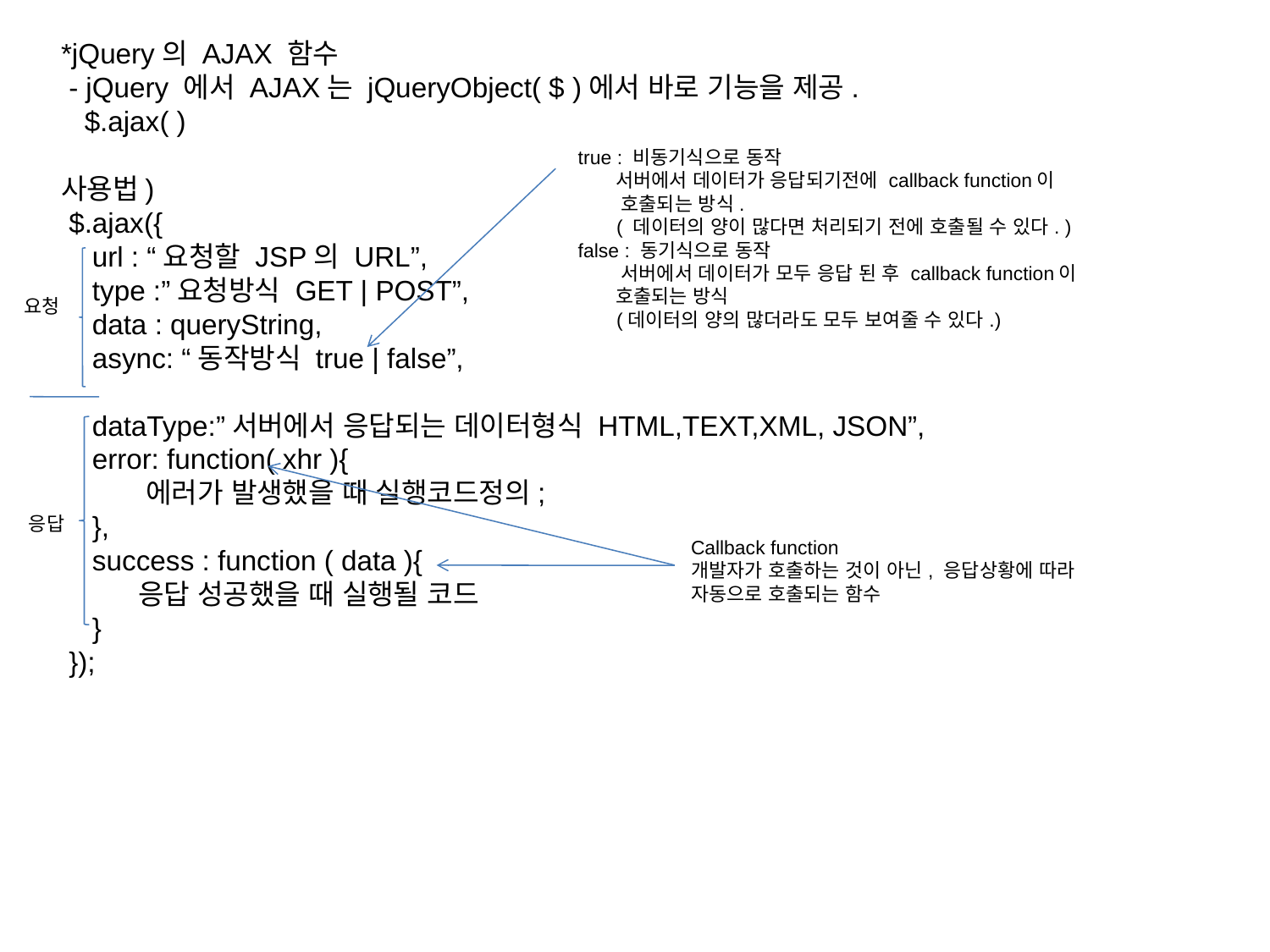

*jQuery의 AJAX 함수
 - jQuery 에서 AJAX는 jQueryObject( $ )에서 바로 기능을 제공.
   $.ajax( )

사용법)
 $.ajax({
    url : “요청할 JSP의 URL”,
    type :”요청방식 GET | POST”,
    data : queryString,
    async: “동작방식 true | false”,

    dataType:”서버에서 응답되는 데이터형식 HTML,TEXT,XML, JSON”,
    error: function( xhr ){
          에러가 발생했을 때 실행코드정의;
    },
    success : function ( data ){
         응답 성공했을 때 실행될 코드
    }
 });
true : 비동기식으로 동작
      서버에서 데이터가 응답되기전에 callback function이
       호출되는 방식.
       ( 데이터의 양이 많다면 처리되기 전에 호출될 수 있다. )
false : 동기식으로 동작
       서버에서 데이터가 모두 응답 된 후 callback function이
      호출되는 방식
       (데이터의 양의 많더라도 모두 보여줄 수 있다.)

요청

응답
Callback function
개발자가 호출하는 것이 아닌, 응답상황에 따라
자동으로 호출되는 함수